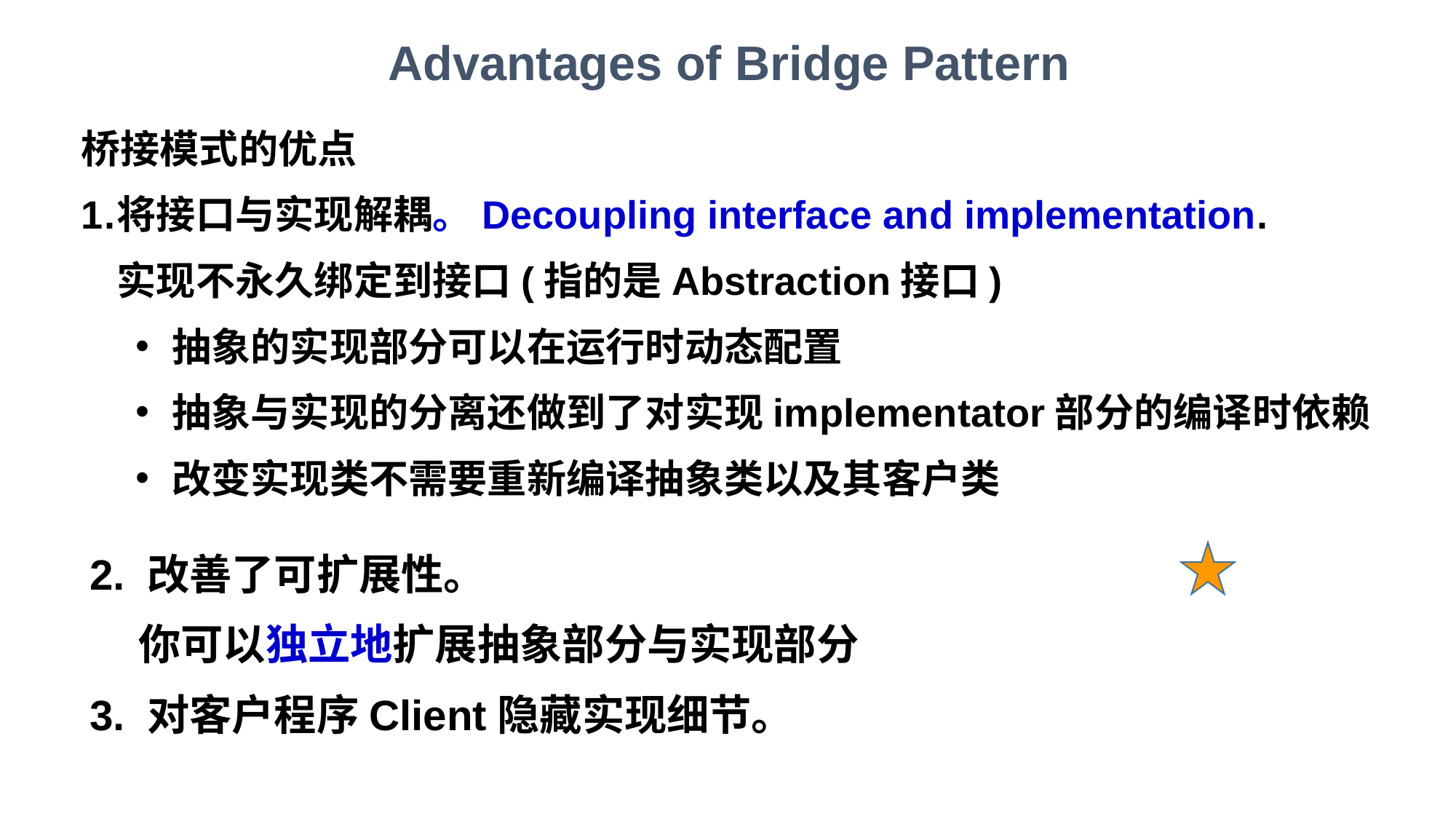

Advantages of Bridge Pattern
桥接模式的优点
将接口与实现解耦。Decoupling interface and implementation.
   实现不永久绑定到接口(指的是Abstraction接口)
抽象的实现部分可以在运行时动态配置
抽象与实现的分离还做到了对实现implementator部分的编译时依赖
改变实现类不需要重新编译抽象类以及其客户类
2. 改善了可扩展性。
    你可以独立地扩展抽象部分与实现部分
3. 对客户程序Client隐藏实现细节。